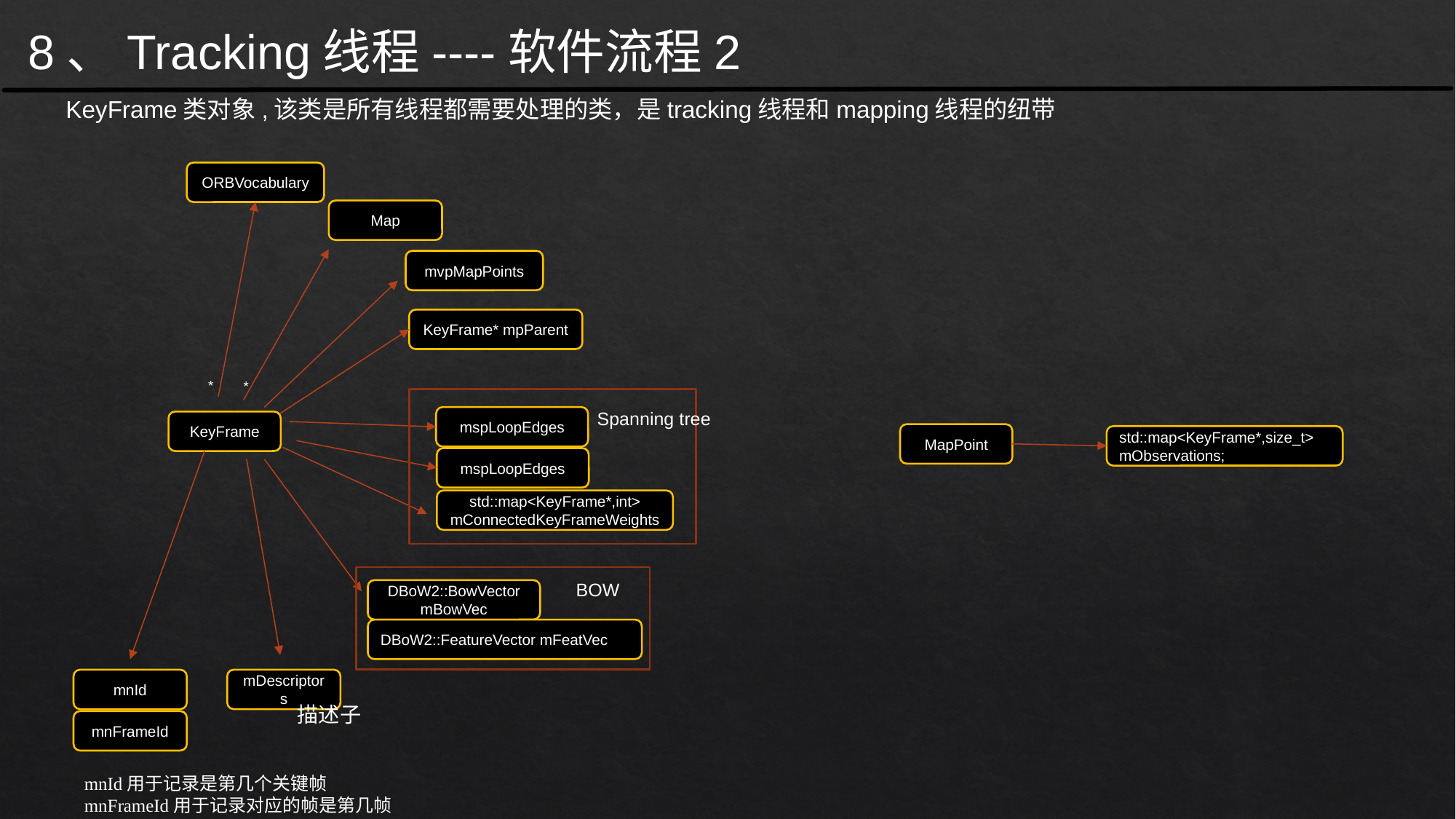

8、Tracking线程----软件流程2
KeyFrame类对象,该类是所有线程都需要处理的类，是tracking线程和mapping线程的纽带
ORBVocabulary
Map
mvpMapPoints
KeyFrame* mpParent
*
*

Spanning tree
mspLoopEdges
KeyFrame
MapPoint
std::map<KeyFrame*,size_t> mObservations;
mspLoopEdges
std::map<KeyFrame*,int>
mConnectedKeyFrameWeights

BOW
DBoW2::BowVector mBowVec
DBoW2::FeatureVector mFeatVec
mnId
mDescriptors
描述子
mnFrameId
mnId用于记录是第几个关键帧
mnFrameId用于记录对应的帧是第几帧